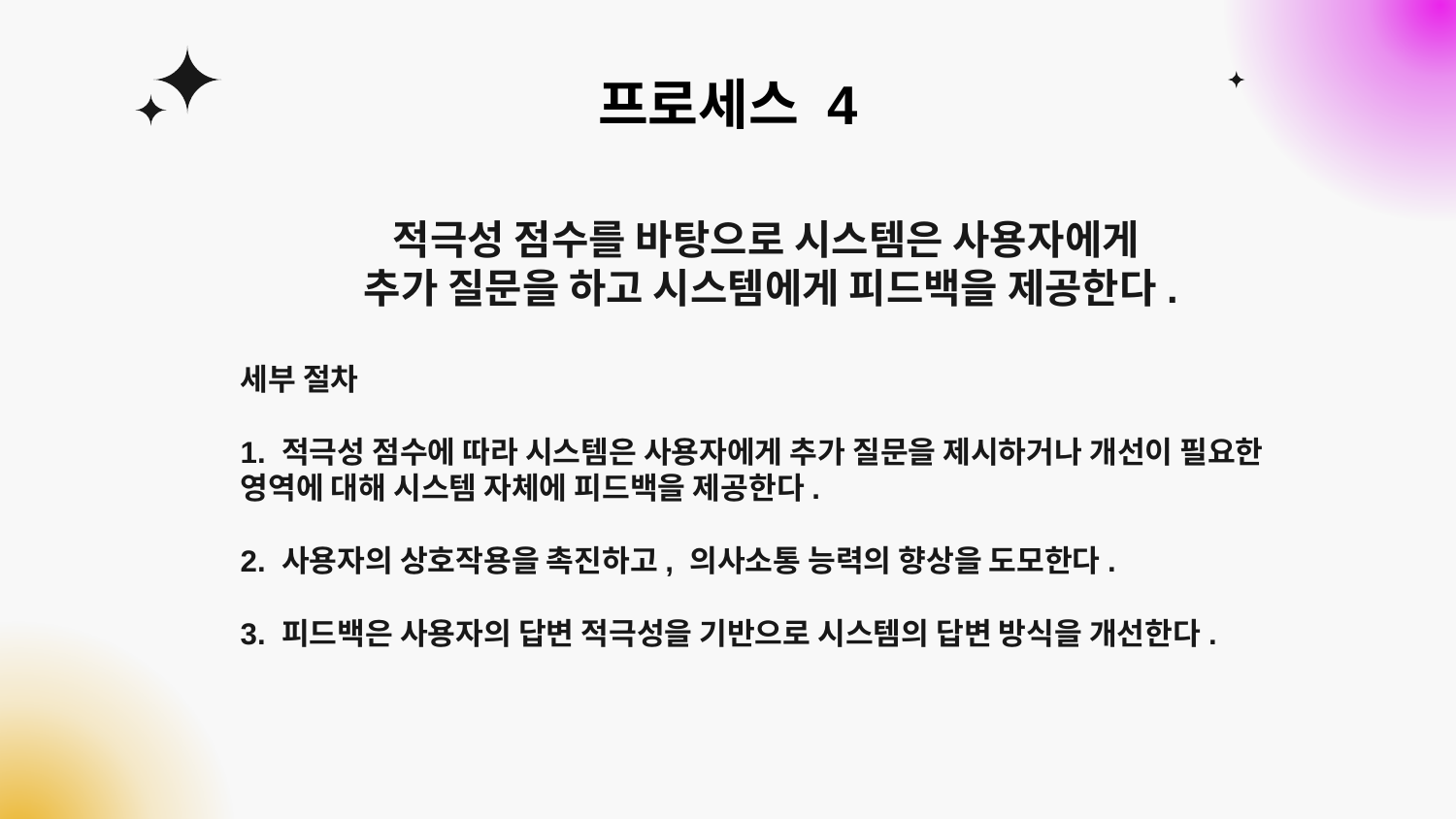

# 프로세스 4

적극성 점수를 바탕으로 시스템은 사용자에게
추가 질문을 하고 시스템에게 피드백을 제공한다.

세부 절차

1. 적극성 점수에 따라 시스템은 사용자에게 추가 질문을 제시하거나 개선이 필요한 영역에 대해 시스템 자체에 피드백을 제공한다.

2. 사용자의 상호작용을 촉진하고, 의사소통 능력의 향상을 도모한다.

3. 피드백은 사용자의 답변 적극성을 기반으로 시스템의 답변 방식을 개선한다.